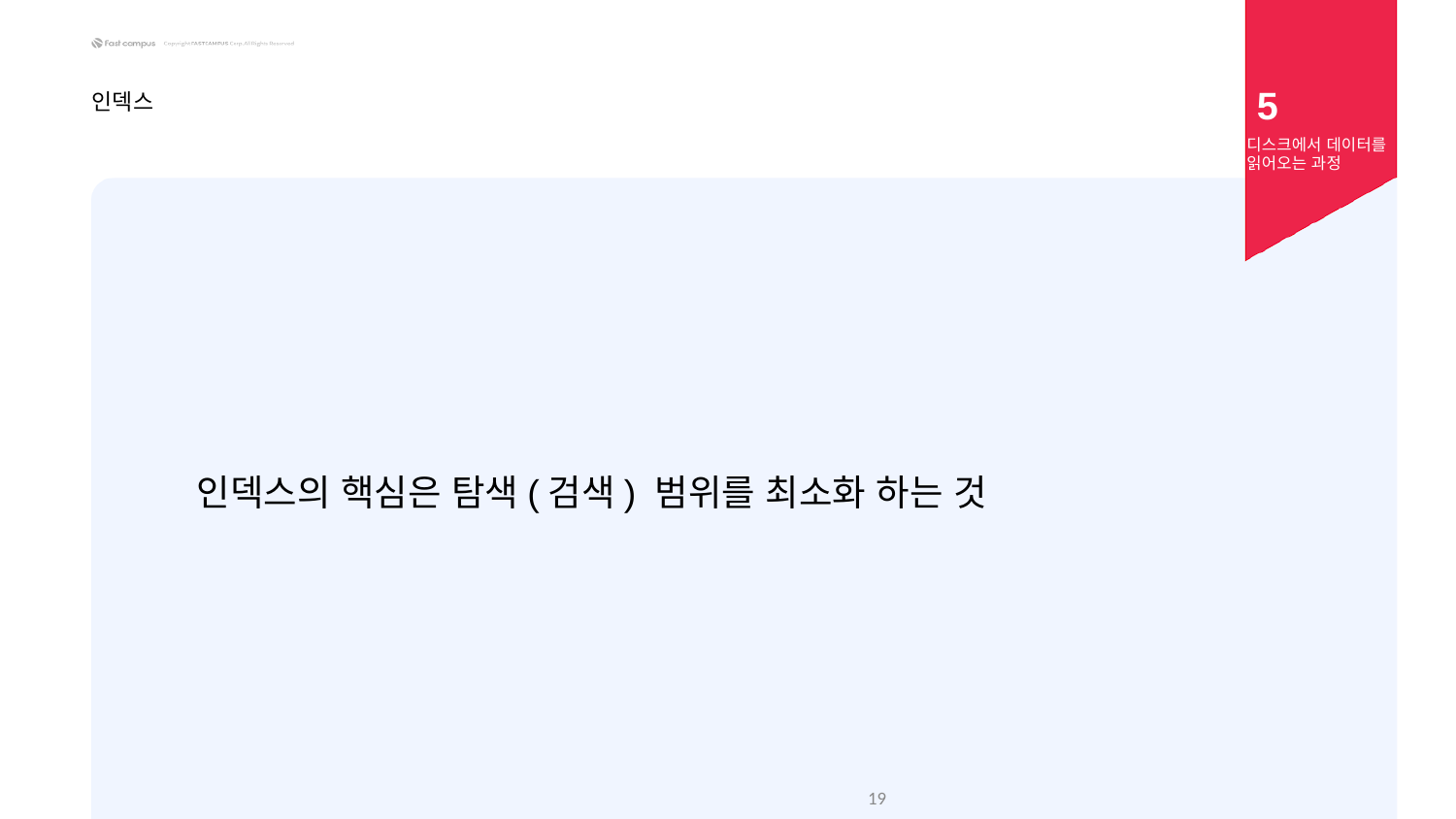

5
인덱스
디스크에서 데이터를 읽어오는 과정

인덱스의 핵심은 탐색(검색) 범위를 최소화 하는 것
19